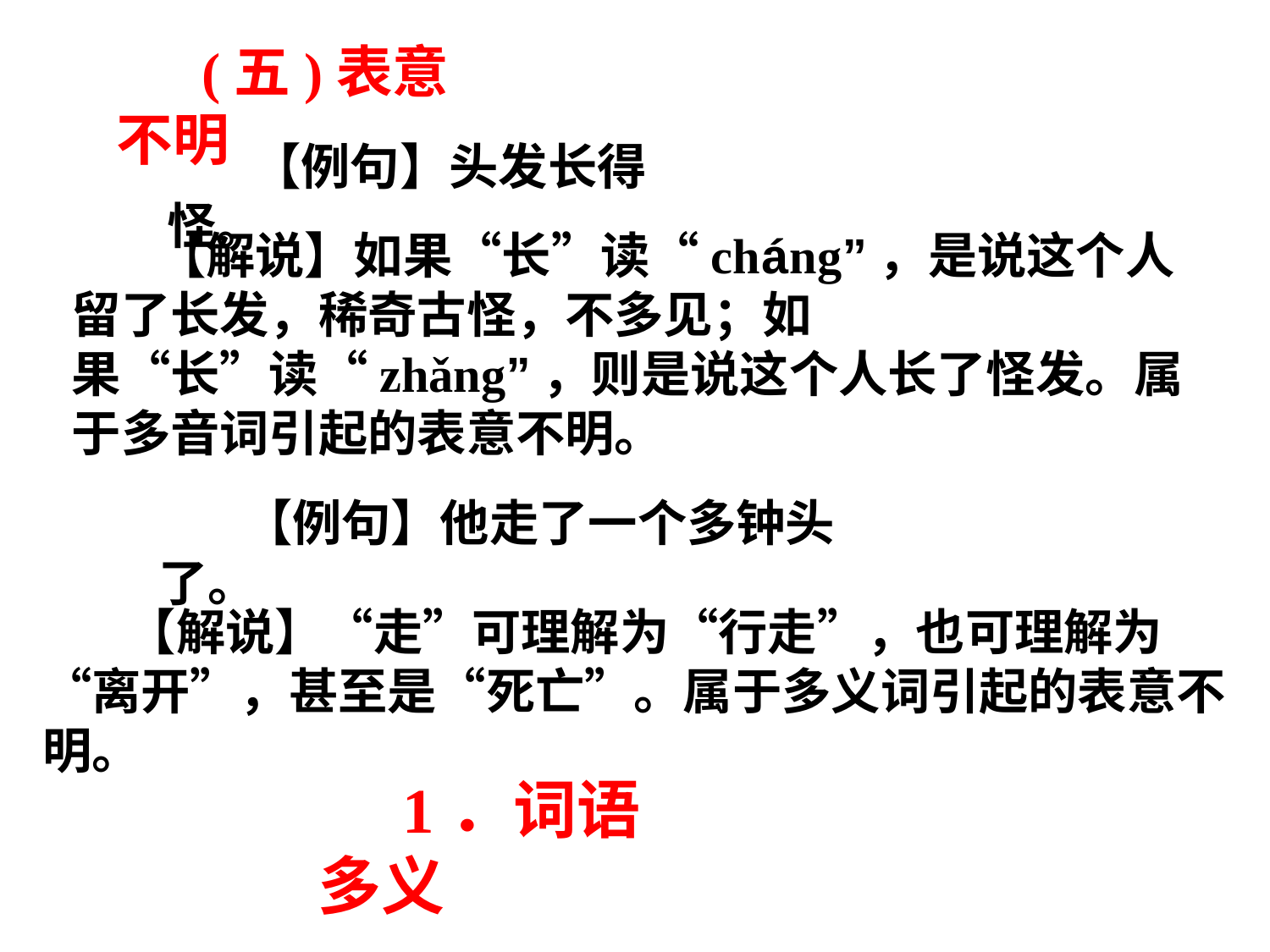

(五)表意不明
【例句】头发长得怪。
【解说】如果“长”读“cháng”，是说这个人留了长发，稀奇古怪，不多见；如果“长”读“zhǎng”，则是说这个人长了怪发。属于多音词引起的表意不明。

【例句】他走了一个多钟头了。
【解说】“走”可理解为“行走”，也可理解为“离开”，甚至是“死亡”。属于多义词引起的表意不明。
1．词语多义